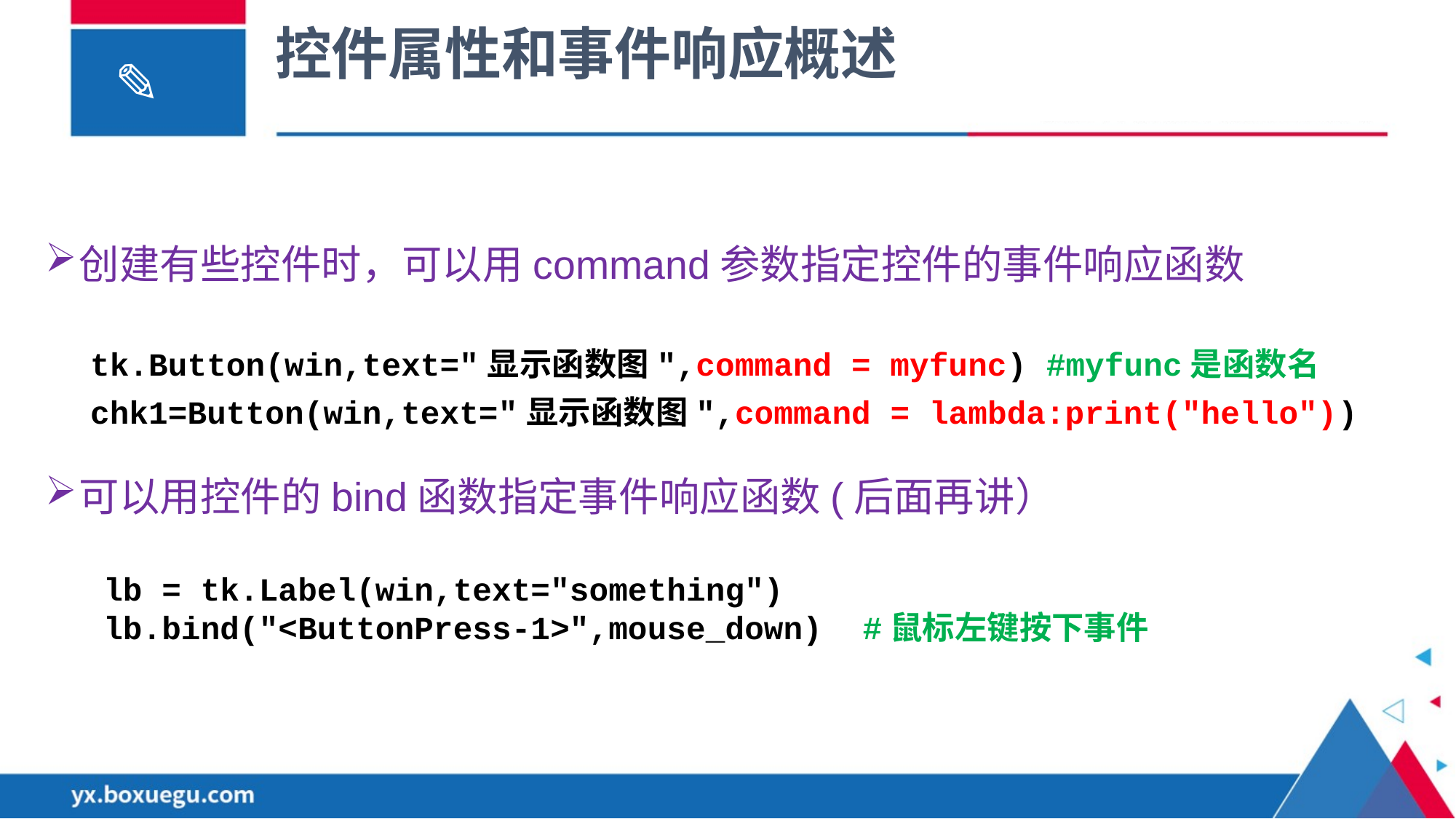

控件属性和事件响应概述

创建有些控件时，可以用command参数指定控件的事件响应函数

    tk.Button(win,text="显示函数图",command = myfunc) #myfunc是函数名
    chk1=Button(win,text="显示函数图",command = lambda:print("hello"))

可以用控件的bind函数指定事件响应函数(后面再讲）

   lb = tk.Label(win,text="something")
   lb.bind("<ButtonPress-1>",mouse_down)  #鼠标左键按下事件